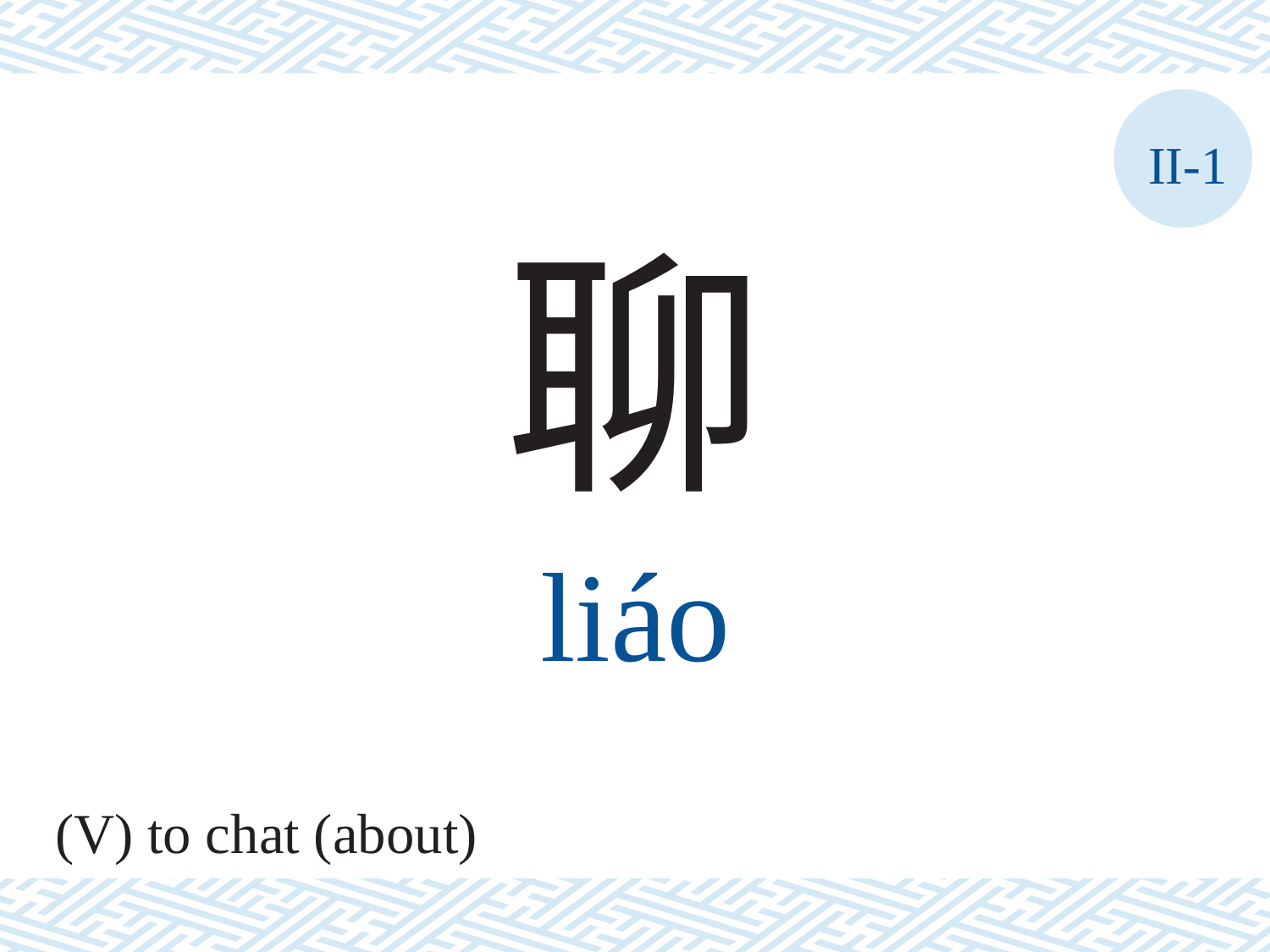

II-1
聊
liáo
(V) to chat (about)